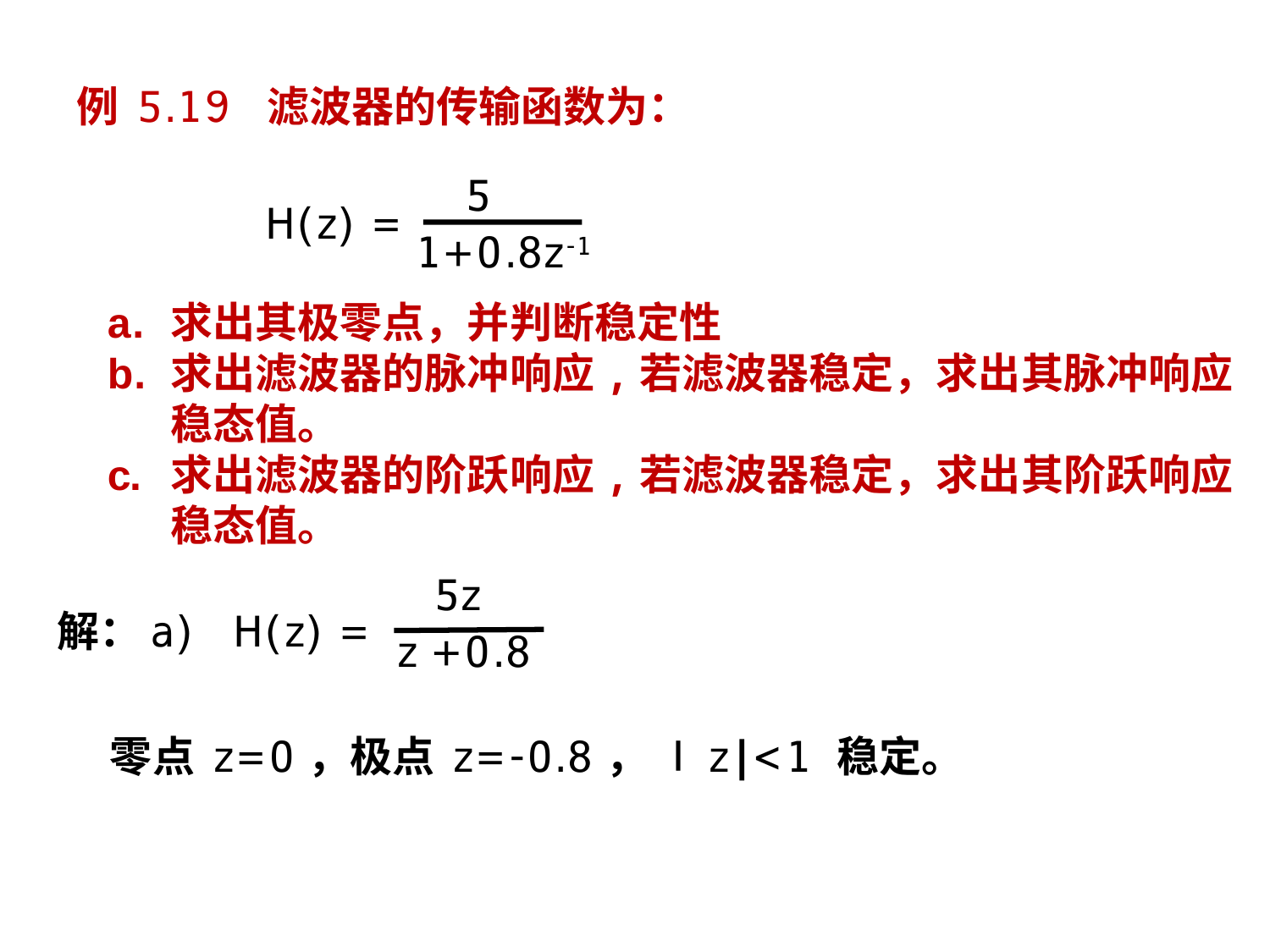

例 5.19  滤波器的传输函数为：

     5
 1+0.8z-1
H(z) =

求出其极零点，并判断稳定性
求出滤波器的脉冲响应,若滤波器稳定，求出其脉冲响应稳态值。
求出滤波器的阶跃响应,若滤波器稳定，求出其阶跃响应稳态值。
    5z
 z +0.8
解：a)   H(z) =

零点 z=0，极点 z=-0.8， ∣z∣<1 稳定。